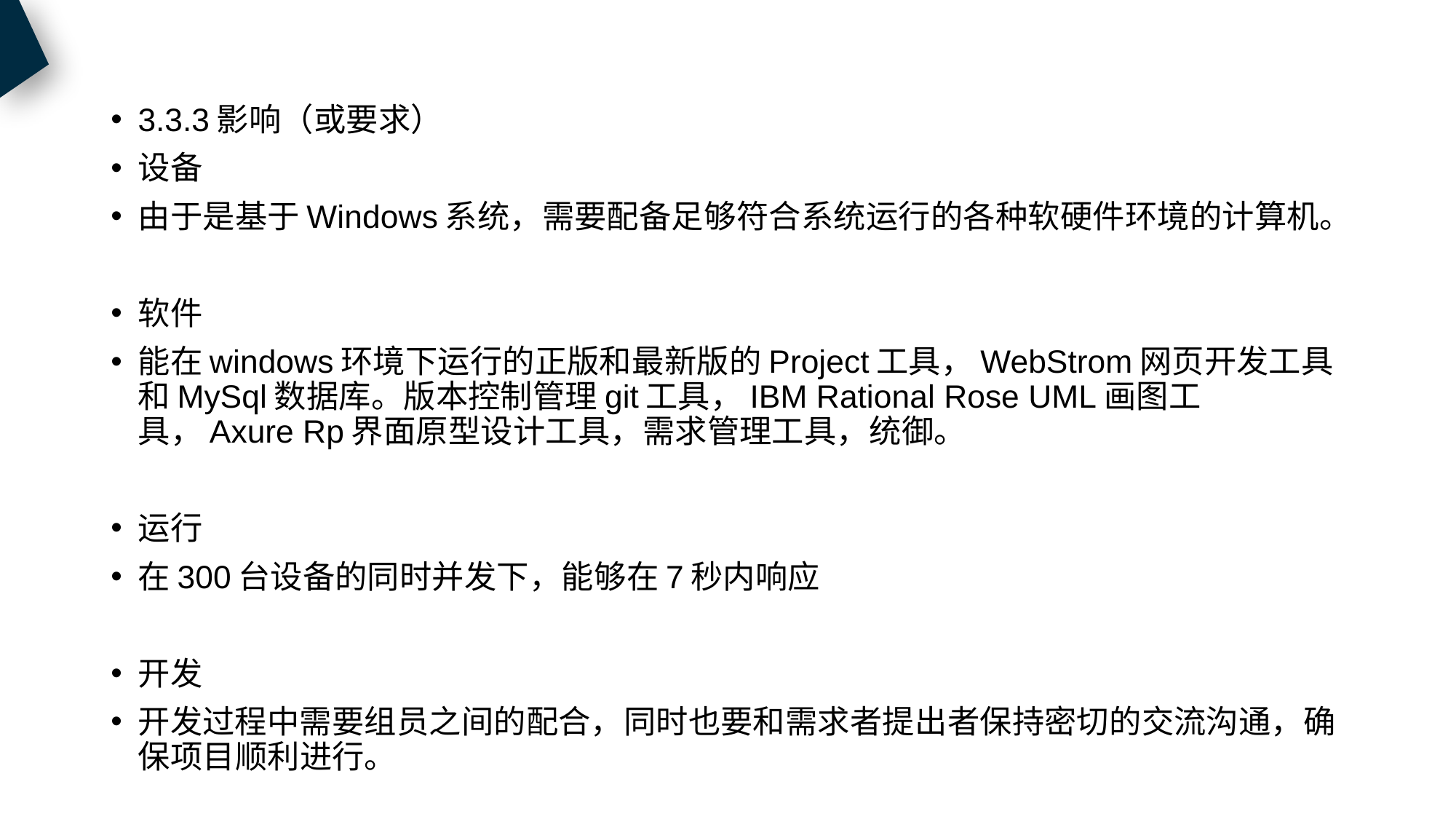

3.3.3影响（或要求）
设备
由于是基于Windows系统，需要配备足够符合系统运行的各种软硬件环境的计算机。

软件
能在windows环境下运行的正版和最新版的Project工具，WebStrom网页开发工具和MySql数据库。版本控制管理git工具，IBM Rational Rose UML画图工具，Axure Rp界面原型设计工具，需求管理工具，统御。

运行
在300台设备的同时并发下，能够在7秒内响应

开发
开发过程中需要组员之间的配合，同时也要和需求者提出者保持密切的交流沟通，确保项目顺利进行。